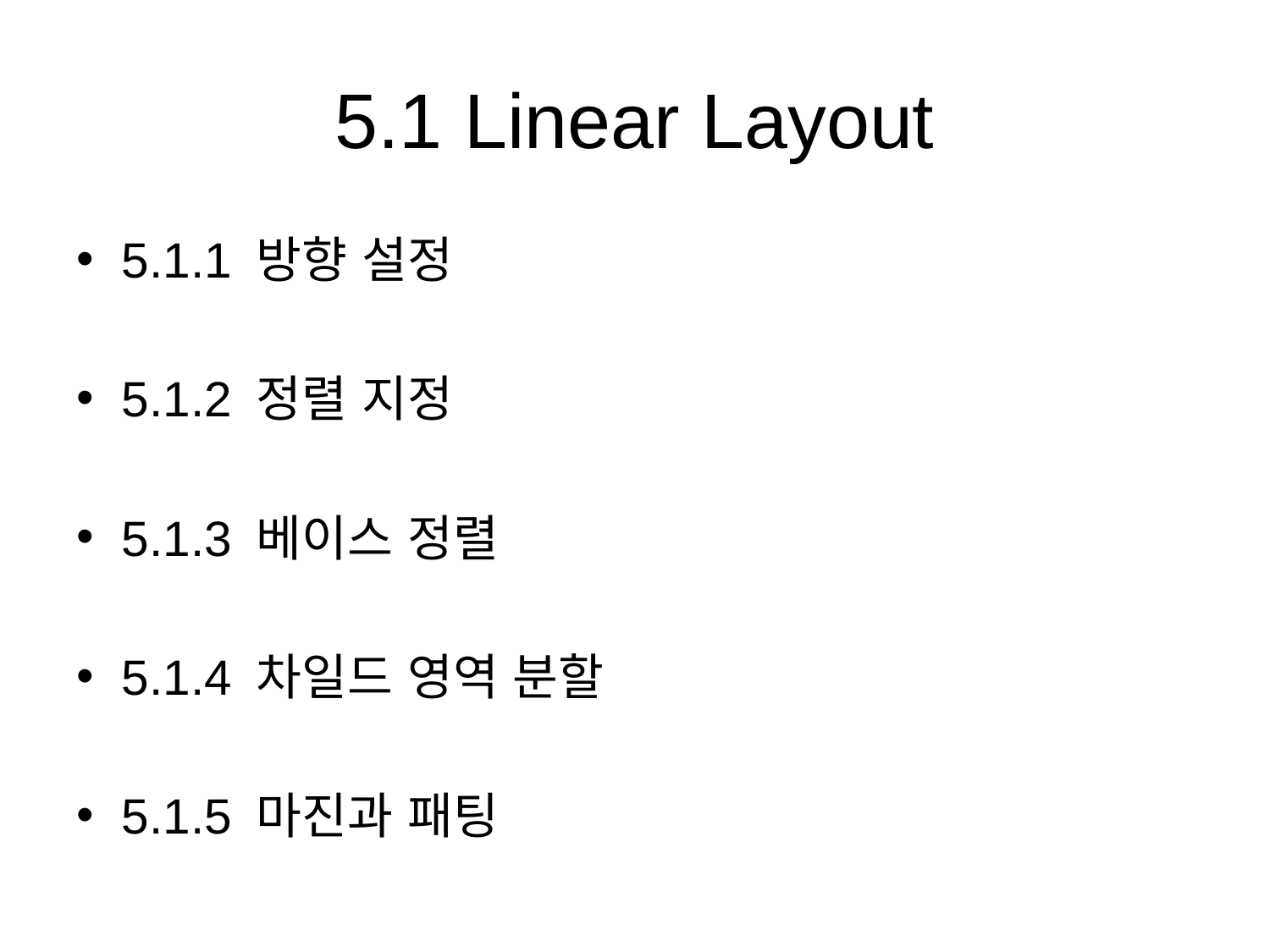

# 5.1 Linear Layout
5.1.1 방향 설정

5.1.2 정렬 지정

5.1.3 베이스 정렬

5.1.4 차일드 영역 분할

5.1.5 마진과 패팅